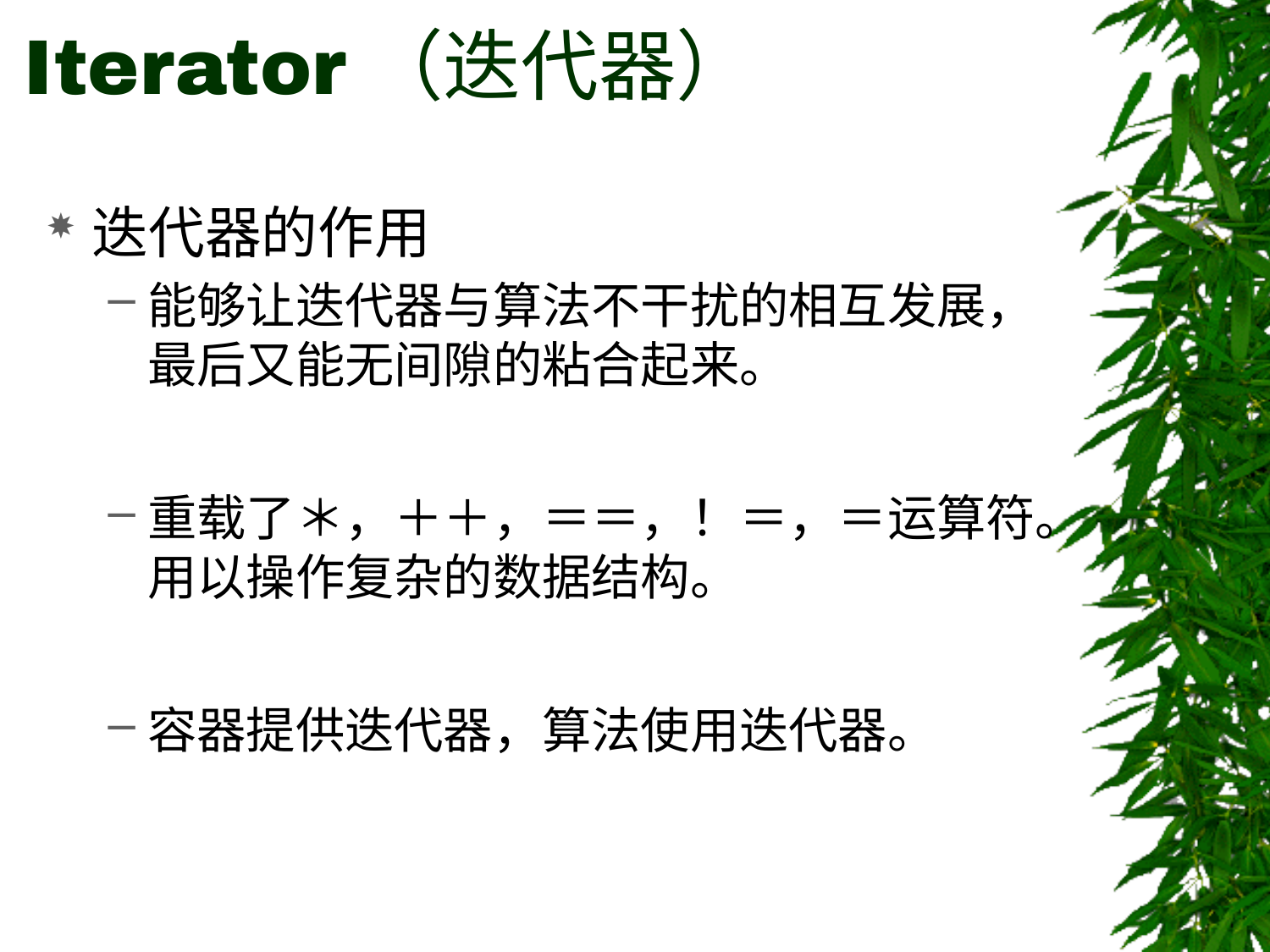

# Iterator（迭代器）
迭代器的作用
能够让迭代器与算法不干扰的相互发展，最后又能无间隙的粘合起来。

重载了＊，＋＋，＝＝，！＝，＝运算符。用以操作复杂的数据结构。

容器提供迭代器，算法使用迭代器。